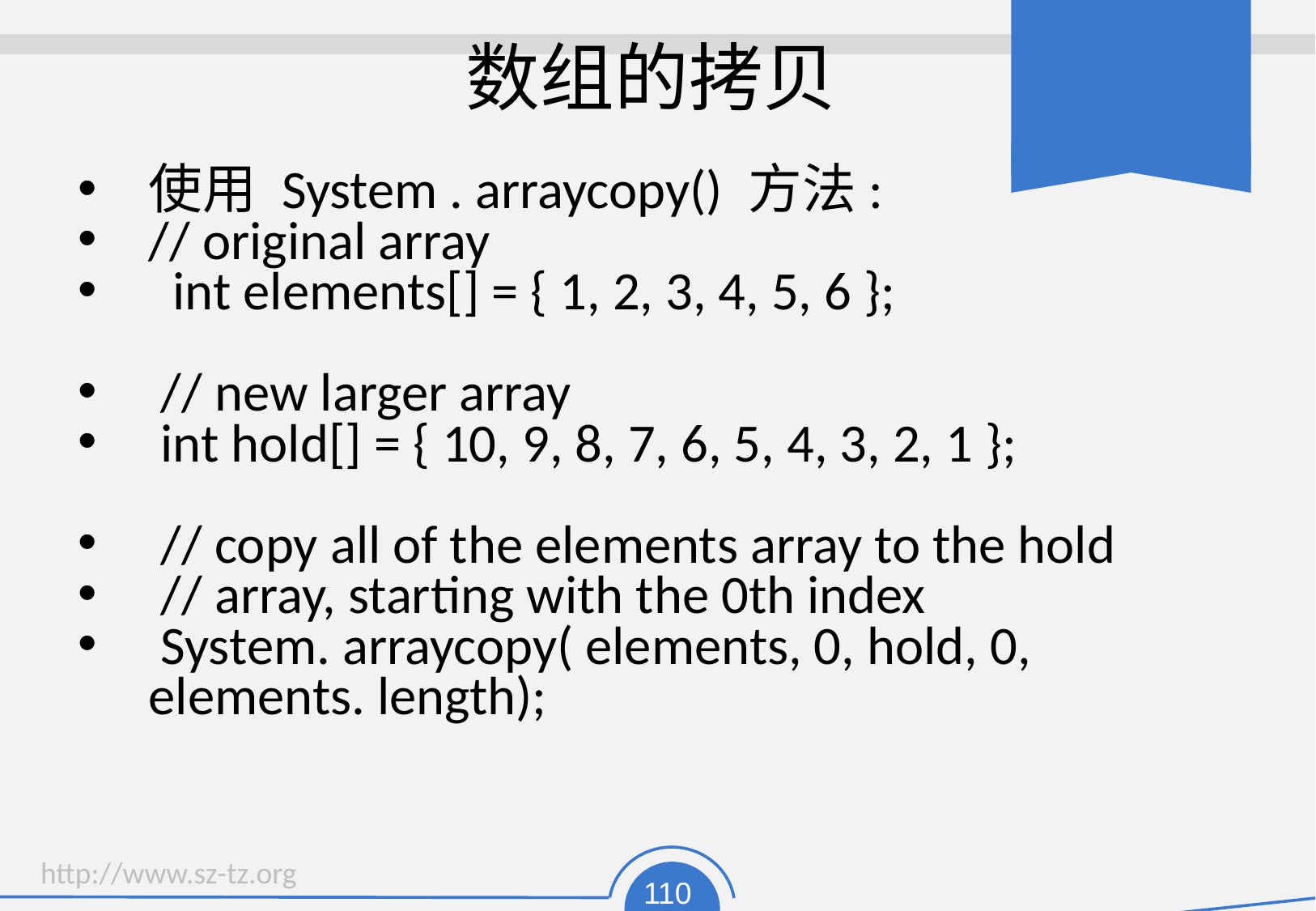

# 数组的拷贝
使用 System . arraycopy() 方法:
// original array
  int elements[] = { 1, 2, 3, 4, 5, 6 };

 // new larger array
 int hold[] = { 10, 9, 8, 7, 6, 5, 4, 3, 2, 1 };

 // copy all of the elements array to the hold
 // array, starting with the 0th index
 System. arraycopy( elements, 0, hold, 0, elements. length);